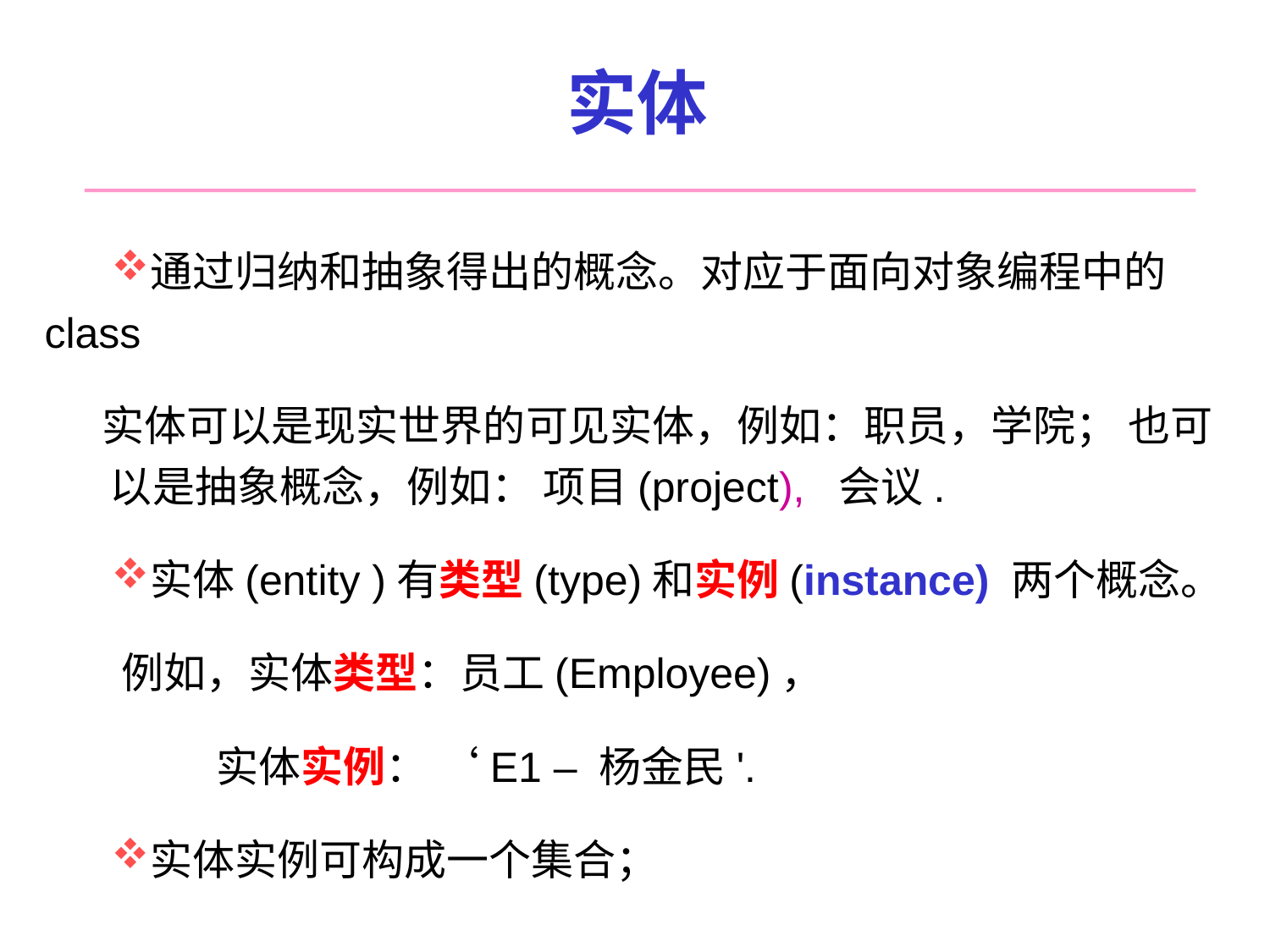

# 实体
通过归纳和抽象得出的概念。对应于面向对象编程中的class
     实体可以是现实世界的可见实体，例如：职员，学院； 也可以是抽象概念，例如： 项目(project),  会议.
实体(entity )有类型(type)和实例(instance) 两个概念。
       例如，实体类型：员工(Employee)，
                 实体实例： ‘E1 – 杨金民'.
实体实例可构成一个集合；